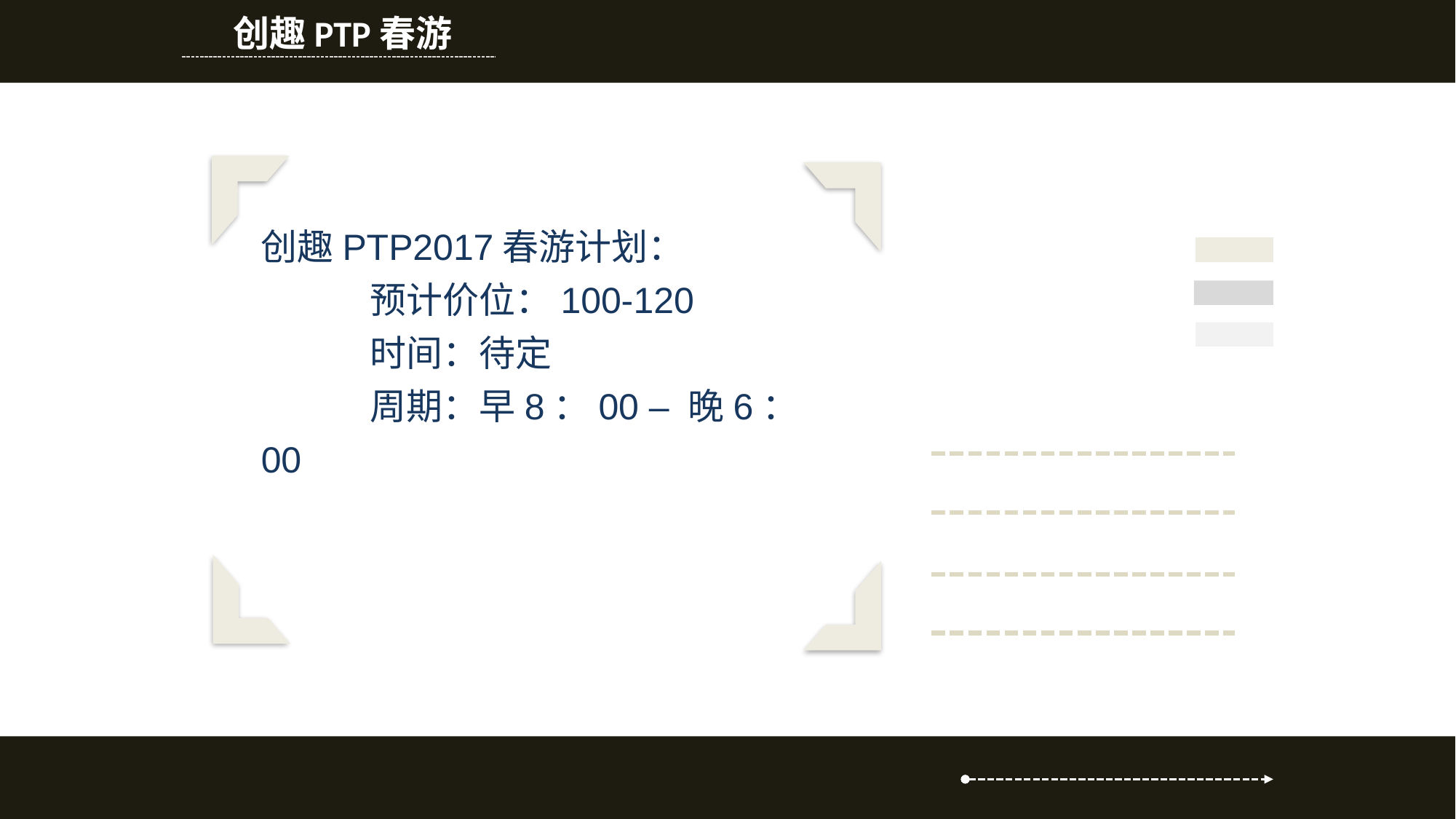

创趣PTP春游

创趣PTP2017春游计划：
	预计价位：100-120
	时间：待定
	周期：早8：00 – 晚6：00